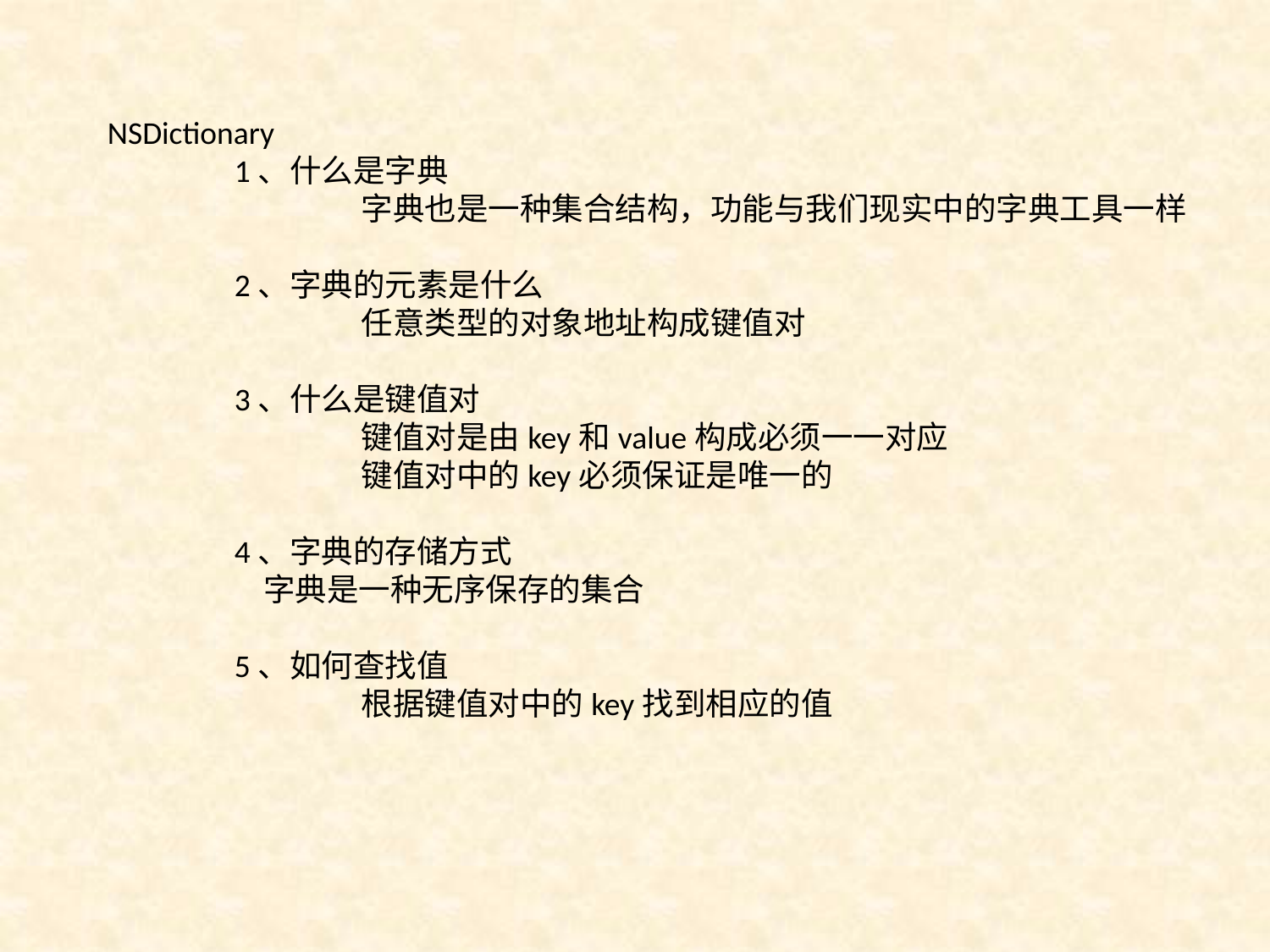

NSDictionary
	1、什么是字典
		字典也是一种集合结构，功能与我们现实中的字典工具一样

	2、字典的元素是什么
		任意类型的对象地址构成键值对

	3、什么是键值对
		键值对是由key和value构成必须一一对应
		键值对中的key必须保证是唯一的

	4、字典的存储方式
	   字典是一种无序保存的集合

	5、如何查找值
		根据键值对中的key找到相应的值